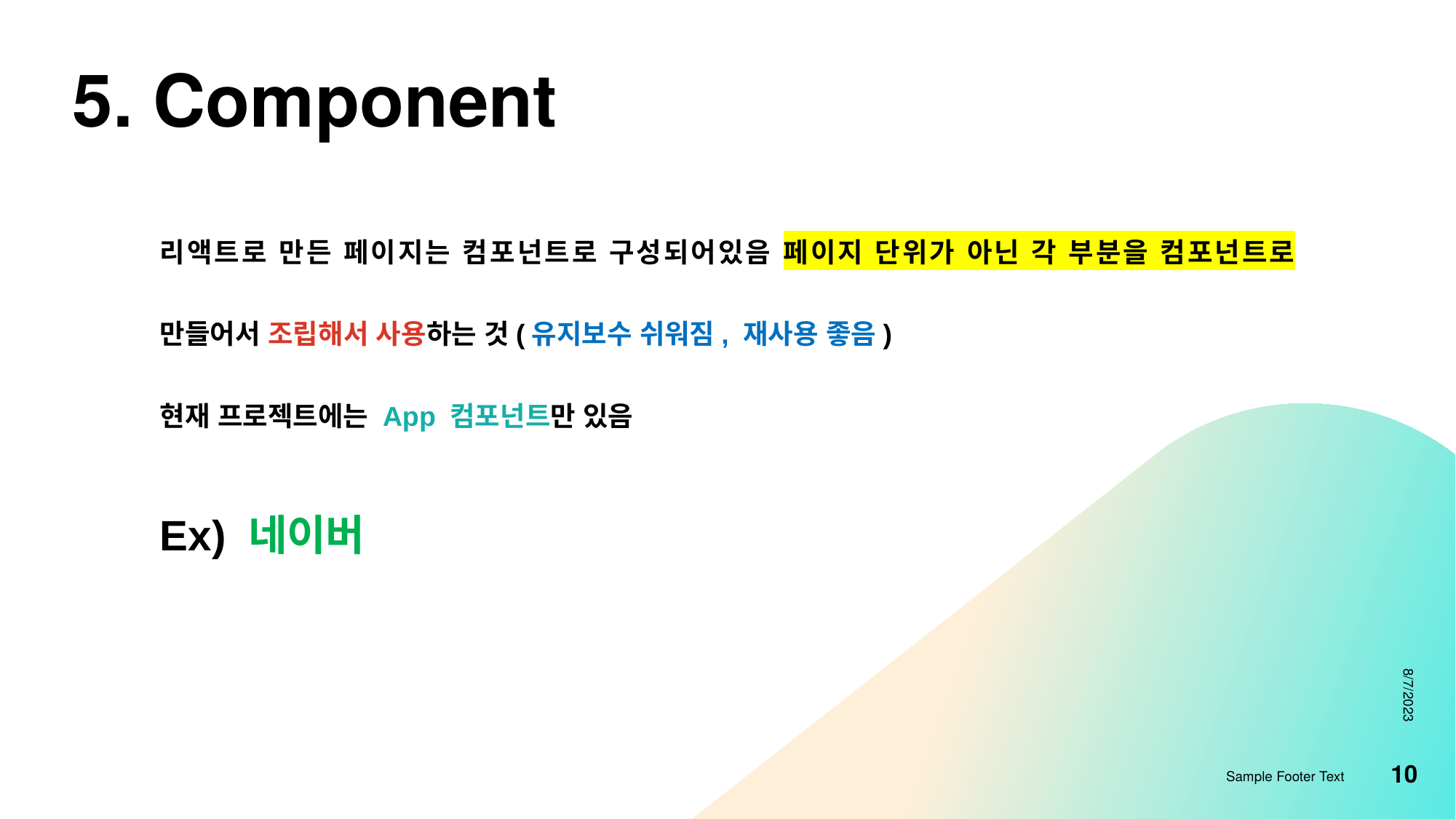

# 5. Component
리액트로 만든 페이지는 컴포넌트로 구성되어있음 페이지 단위가 아닌 각 부분을 컴포넌트로 만들어서 조립해서 사용하는 것(유지보수 쉬워짐, 재사용 좋음)
현재 프로젝트에는 App 컴포넌트만 있음
Ex) 네이버
8/7/2023
Sample Footer Text
10